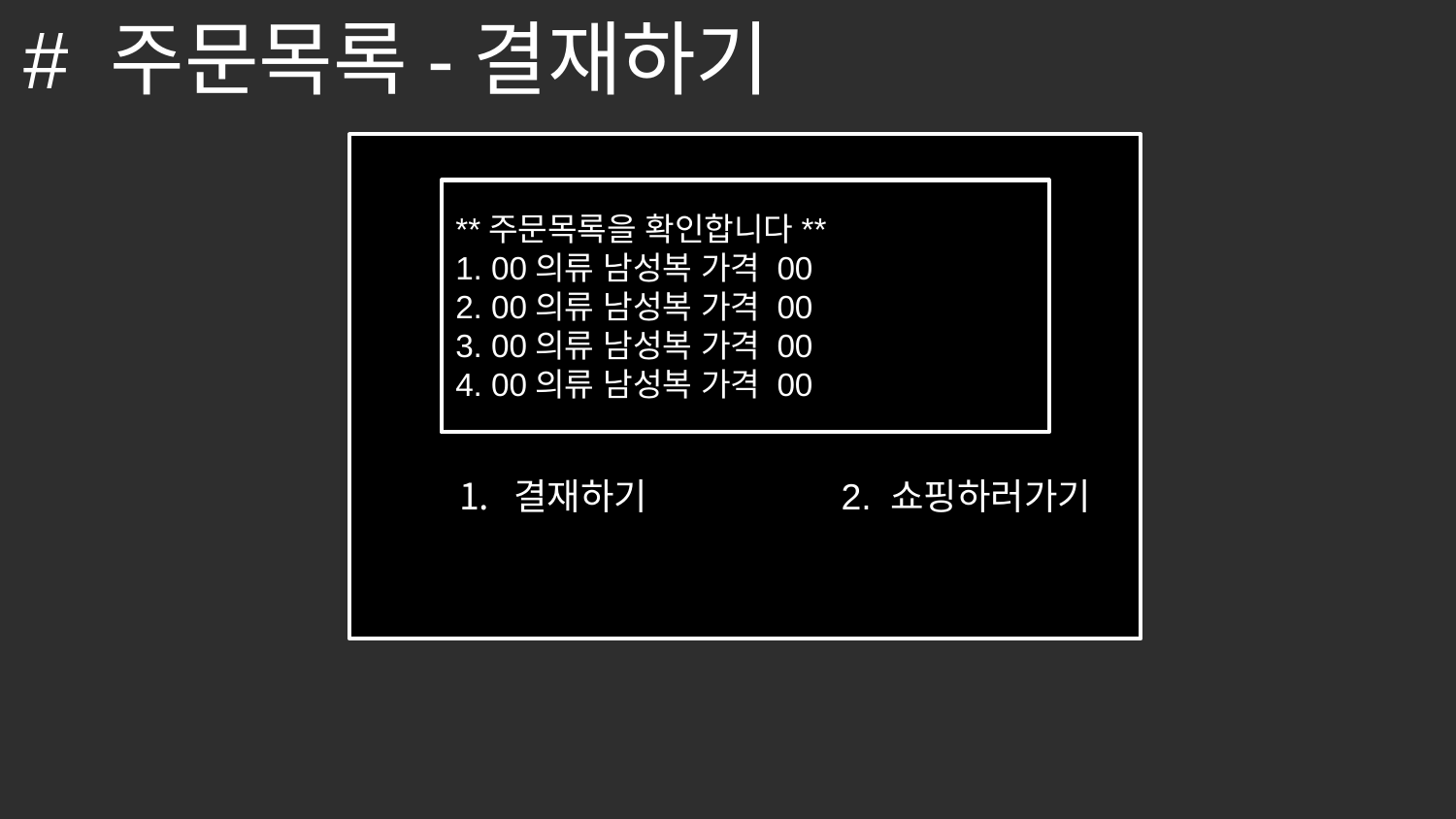

# 주문목록-결재하기

**주문목록을 확인합니다**
1. 00의류 남성복 가격 00
2. 00의류 남성복 가격 00
3. 00의류 남성복 가격 00
4. 00의류 남성복 가격 00
결재하기
2. 쇼핑하러가기